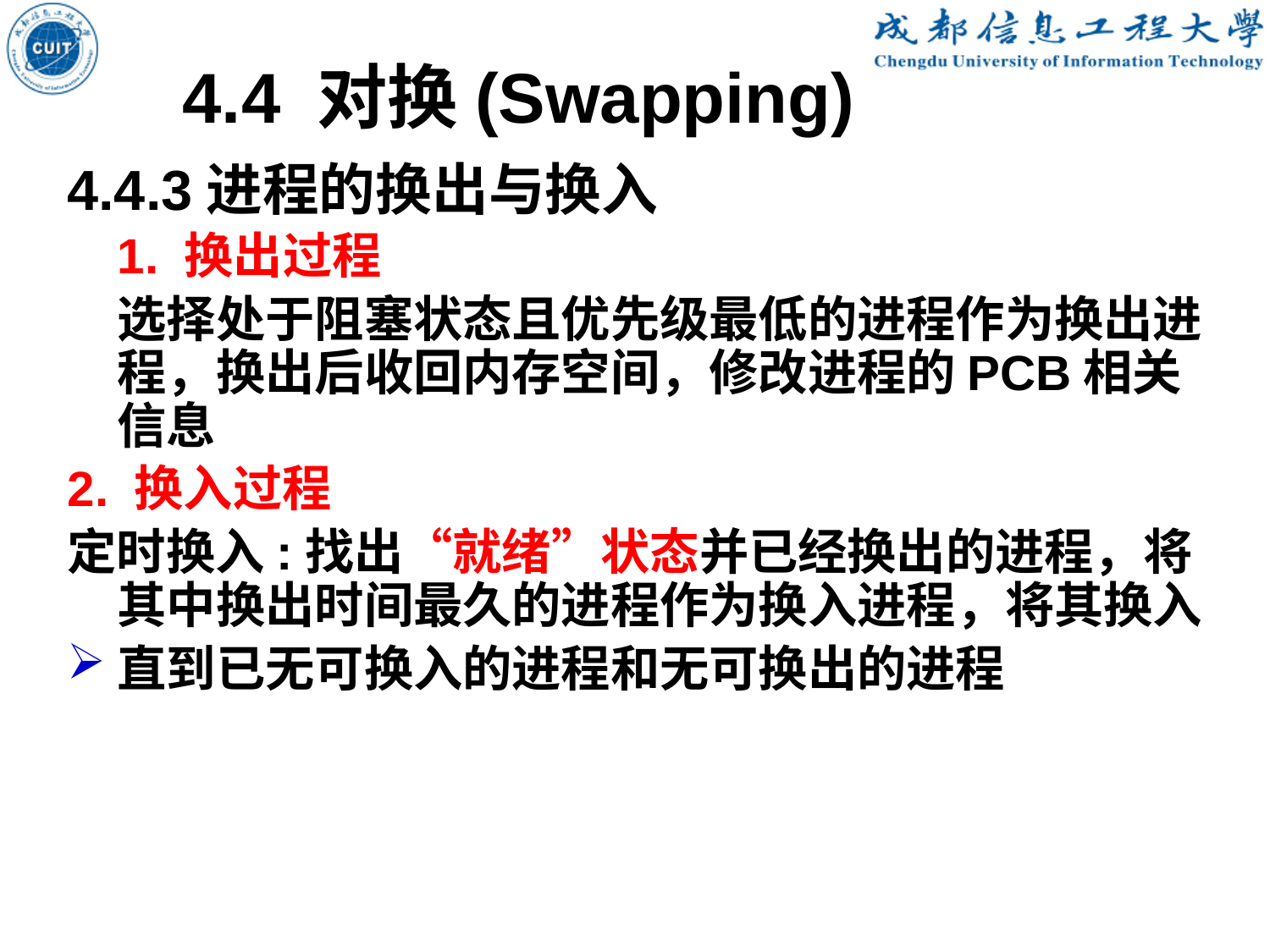

4.4 对换(Swapping)
4.4.3进程的换出与换入
1. 换出过程
	选择处于阻塞状态且优先级最低的进程作为换出进程，换出后收回内存空间，修改进程的PCB相关信息
2. 换入过程
定时换入:找出“就绪”状态并已经换出的进程，将其中换出时间最久的进程作为换入进程，将其换入
直到已无可换入的进程和无可换出的进程